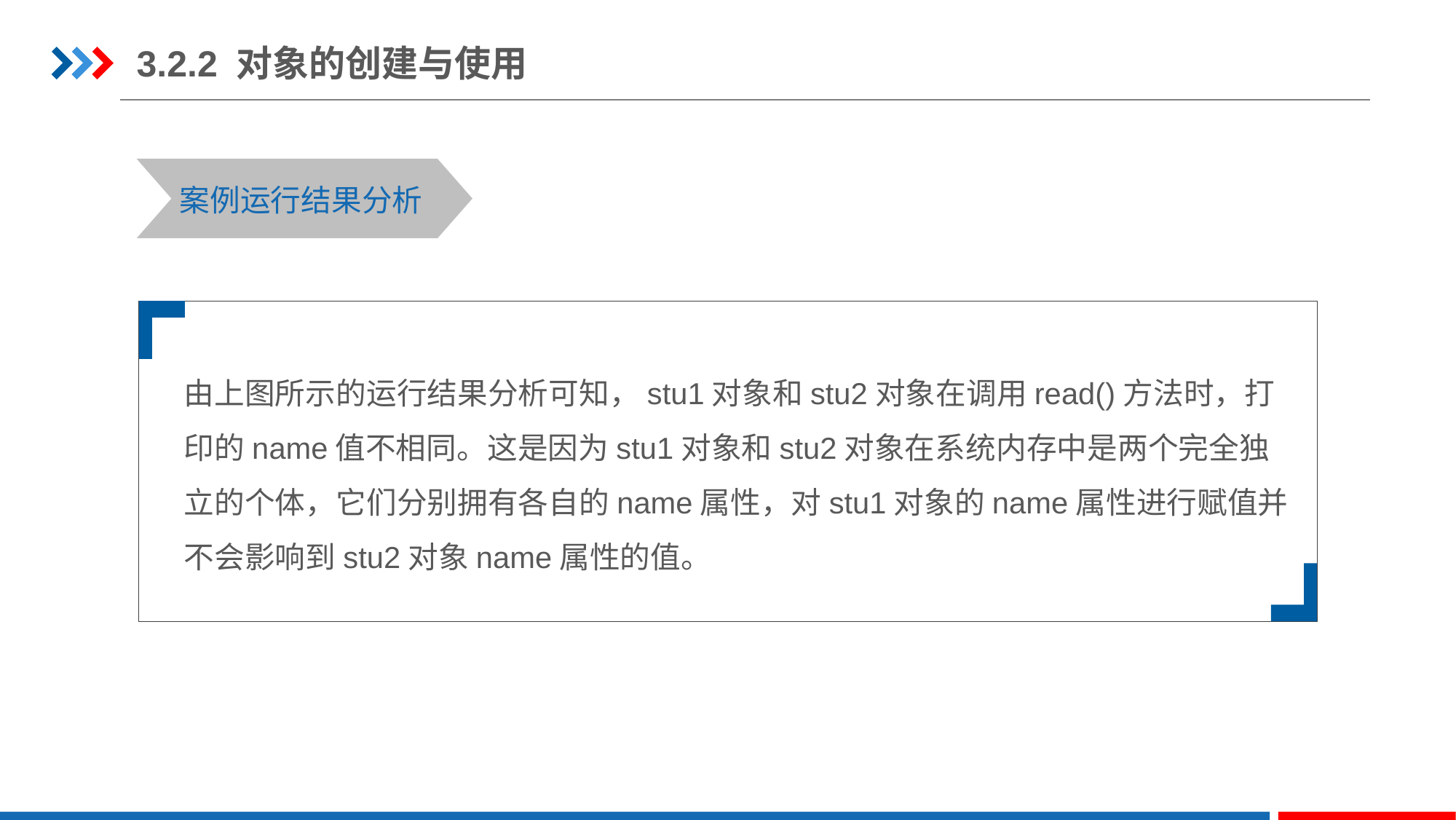

3.2.2 对象的创建与使用

案例运行结果分析

由上图所示的运行结果分析可知，stu1对象和stu2对象在调用read()方法时，打印的name值不相同。这是因为stu1对象和stu2对象在系统内存中是两个完全独立的个体，它们分别拥有各自的name属性，对stu1对象的name属性进行赋值并不会影响到stu2对象name属性的值。